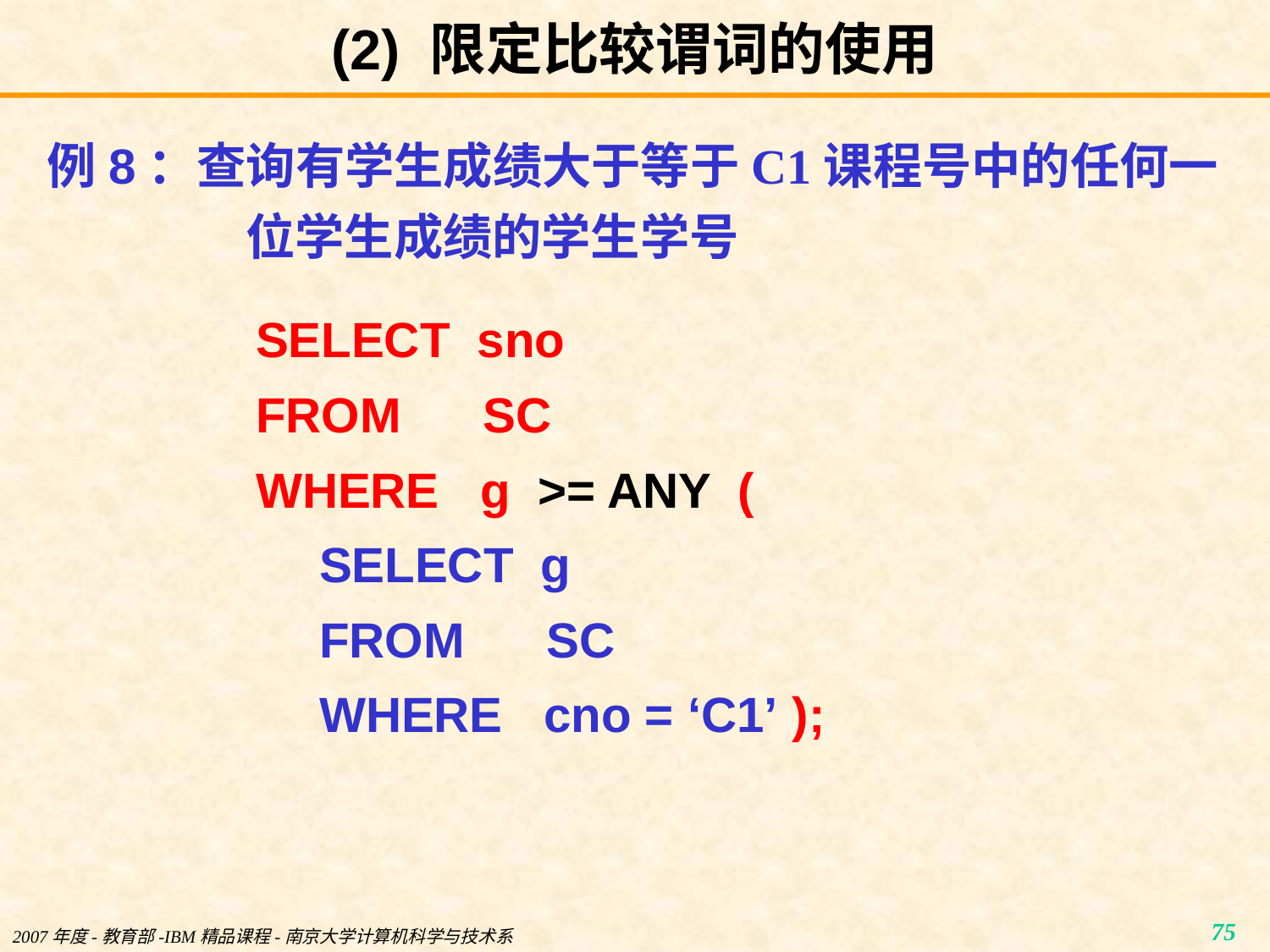

# (2) 限定比较谓词的使用
例8：查询有学生成绩大于等于C1课程号中的任何一位学生成绩的学生学号
SELECT  sno
FROM      SC
WHERE   g  >= ANY  (
SELECT  g
FROM      SC
WHERE   cno = ‘C1’ );
75
2007年度-教育部-IBM精品课程-南京大学计算机科学与技术系